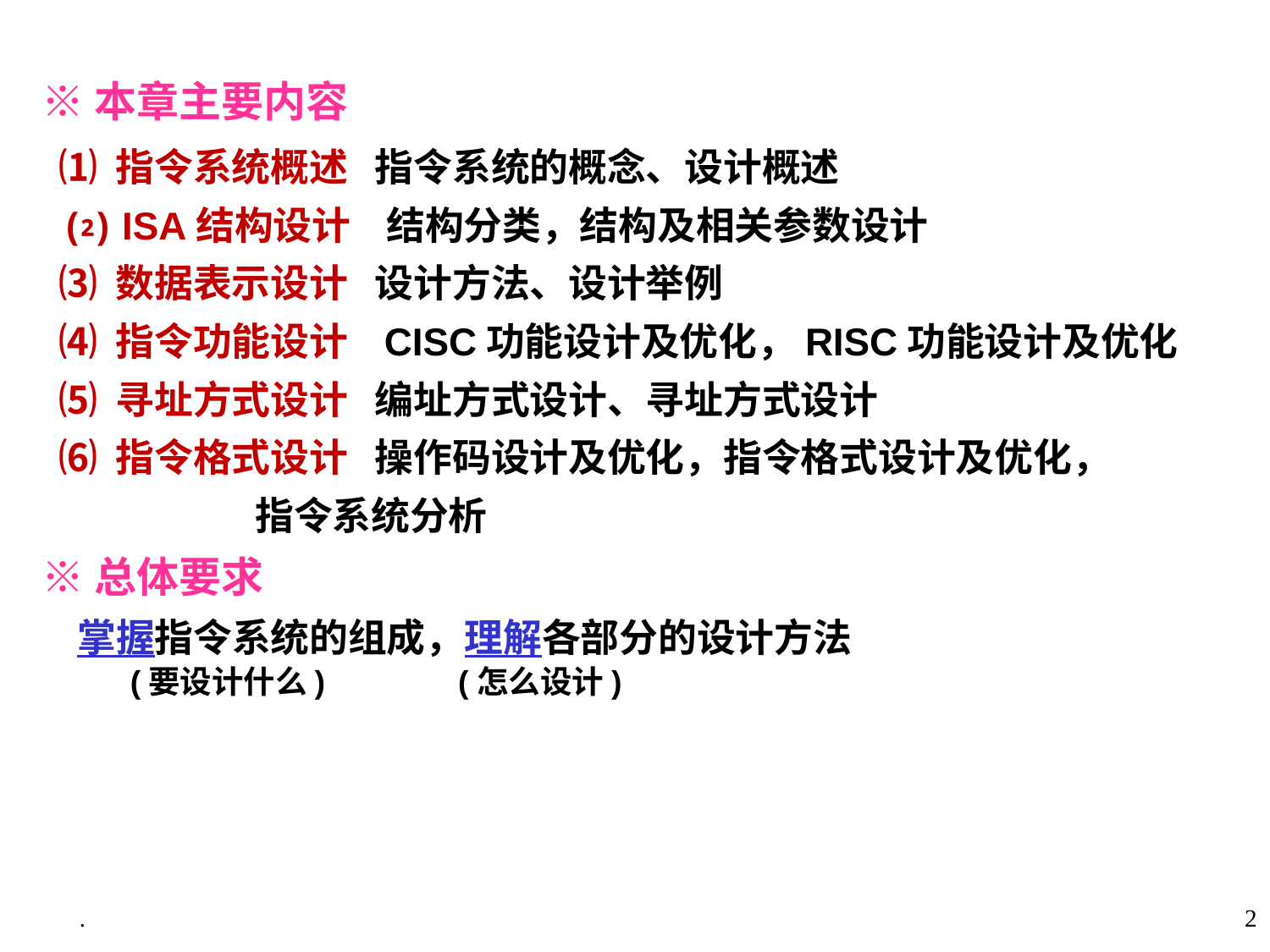

※本章主要内容
   ⑴ 指令系统概述   指令系统的概念、设计概述
   ⑵ ISA结构设计    结构分类，结构及相关参数设计
   ⑶ 数据表示设计   设计方法、设计举例
   ⑷ 指令功能设计   CISC功能设计及优化，RISC功能设计及优化
   ⑸ 寻址方式设计   编址方式设计、寻址方式设计
   ⑹ 指令格式设计   操作码设计及优化，指令格式设计及优化，
                        指令系统分析
 ※总体要求
    掌握指令系统的组成，理解各部分的设计方法
           (要设计什么)               (怎么设计)
.
2